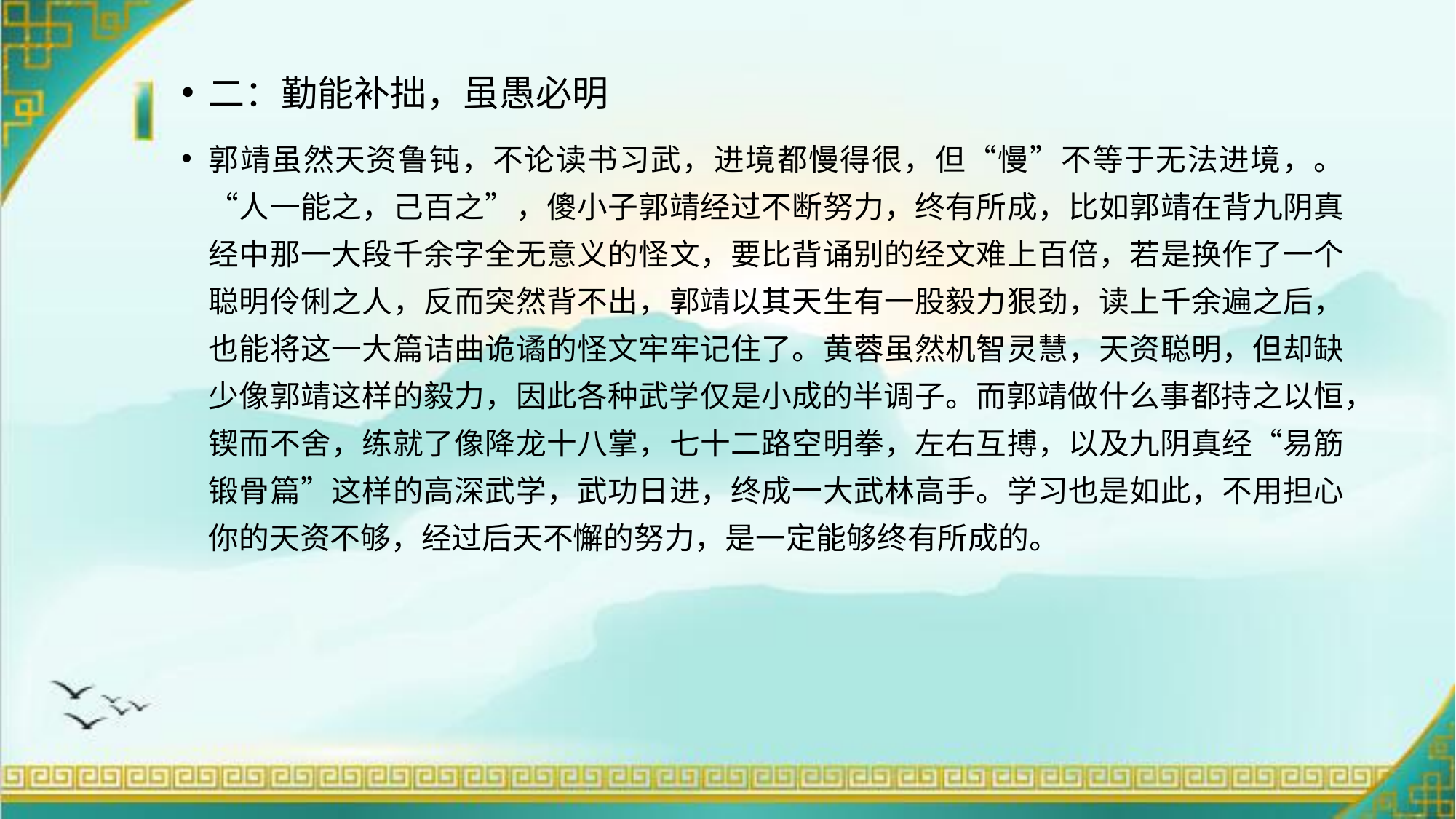

二：勤能补拙，虽愚必明
郭靖虽然天资鲁钝，不论读书习武，进境都慢得很，但“慢”不等于无法进境，。“人一能之，己百之”，傻小子郭靖经过不断努力，终有所成，比如郭靖在背九阴真经中那一大段千余字全无意义的怪文，要比背诵别的经文难上百倍，若是换作了一个聪明伶俐之人，反而突然背不出，郭靖以其天生有一股毅力狠劲，读上千余遍之后，也能将这一大篇诘曲诡谲的怪文牢牢记住了。黄蓉虽然机智灵慧，天资聪明，但却缺少像郭靖这样的毅力，因此各种武学仅是小成的半调子。而郭靖做什么事都持之以恒，锲而不舍，练就了像降龙十八掌，七十二路空明拳，左右互搏，以及九阴真经“易筋锻骨篇”这样的高深武学，武功日进，终成一大武林高手。学习也是如此，不用担心你的天资不够，经过后天不懈的努力，是一定能够终有所成的。